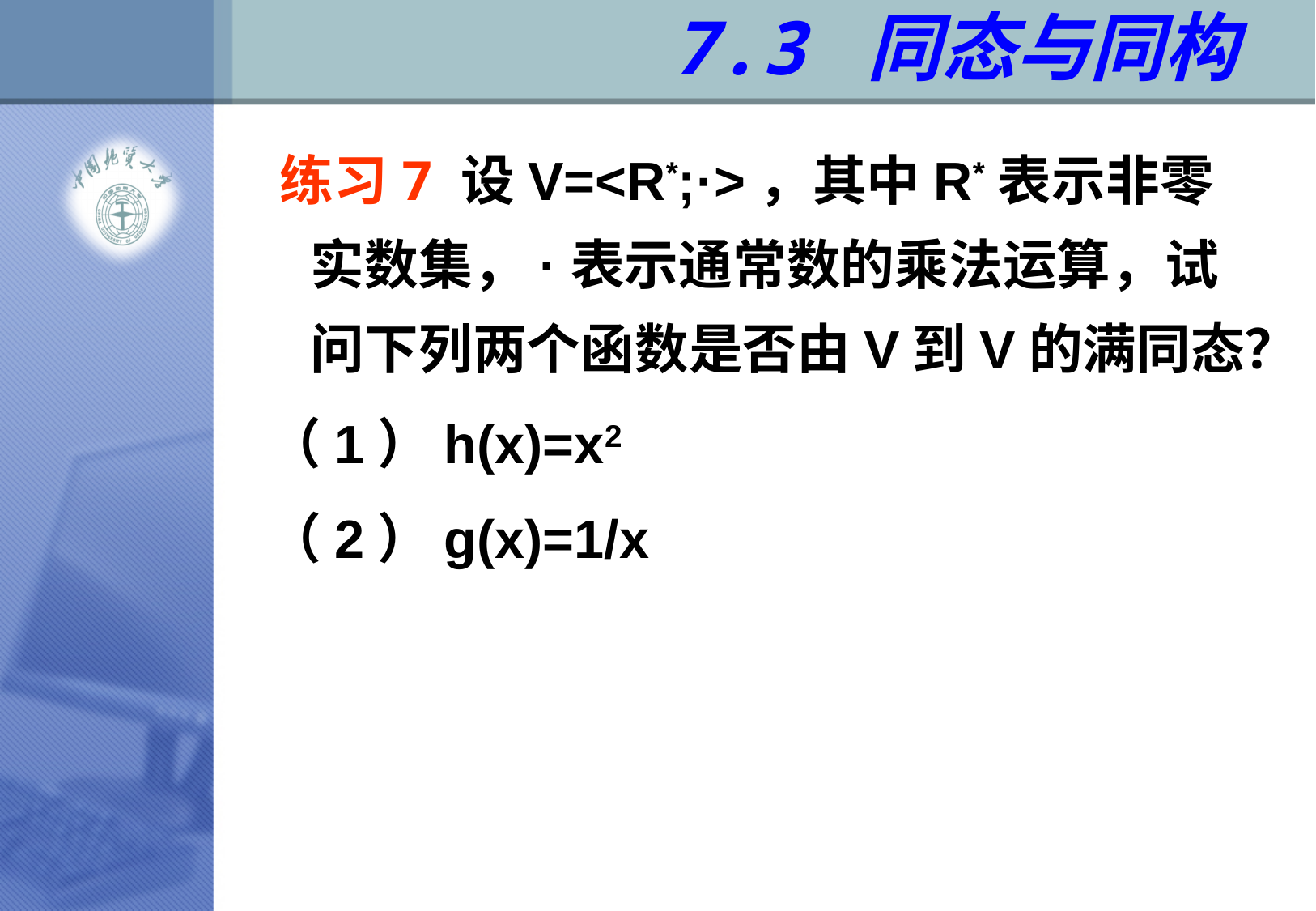

# 7.3 同态与同构
   练习7 设V=<R*;·>，其中R*表示非零实数集，·表示通常数的乘法运算，试问下列两个函数是否由V到V的满同态？
  （1）h(x)=x2
  （2）g(x)=1/x